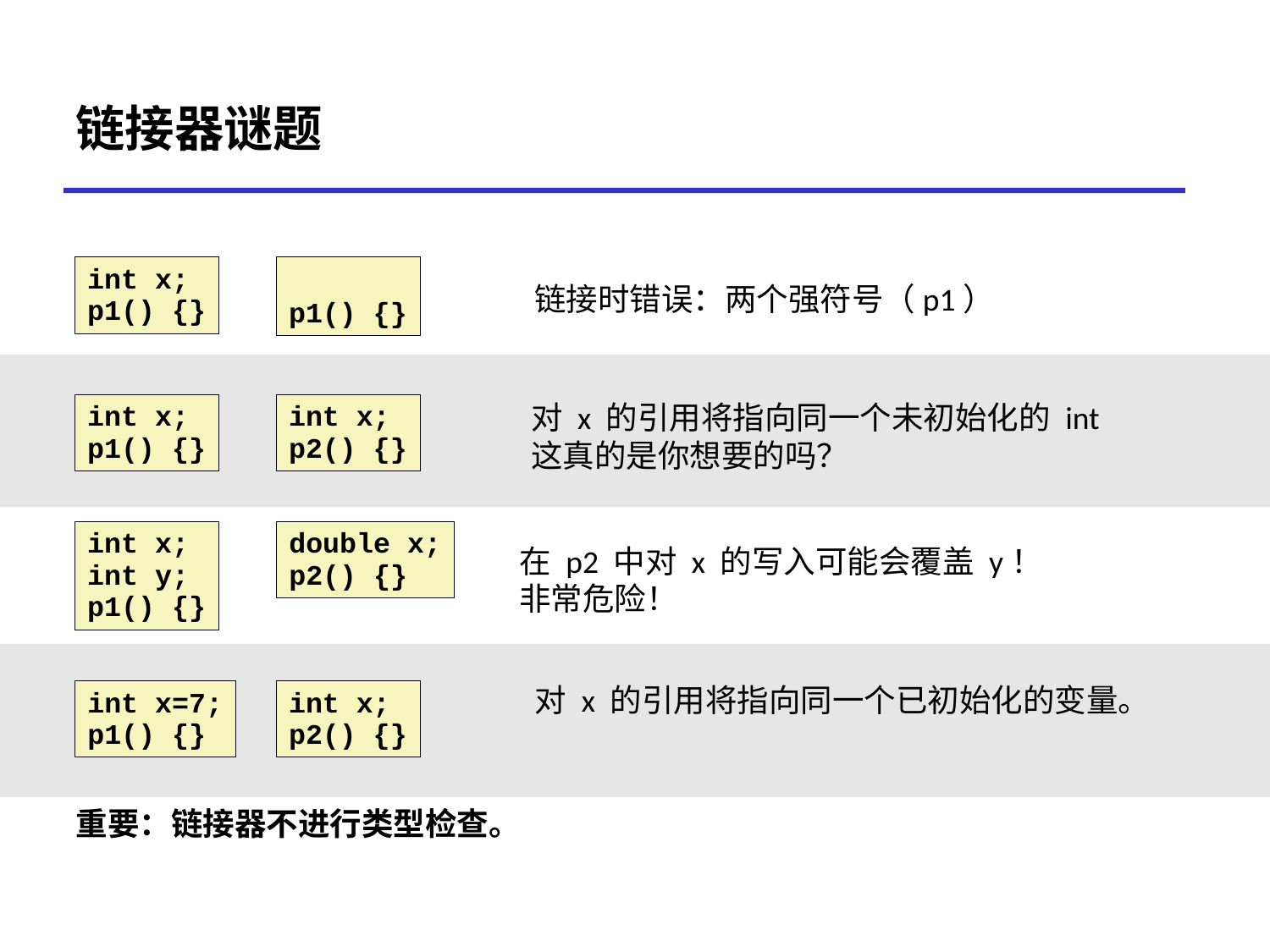

# 链接器谜题
int x;
p1() {}

p1() {}
链接时错误：两个强符号（p1）

对 x 的引用将指向同一个未初始化的 int
这真的是你想要的吗？
int x;
p1() {}
int x;
p2() {}
int x;
int y;
p1() {}
double x;
p2() {}
在 p2 中对 x 的写入可能会覆盖 y！
非常危险！

对 x 的引用将指向同一个已初始化的变量。
int x=7;
p1() {}
int x;
p2() {}
重要：链接器不进行类型检查。